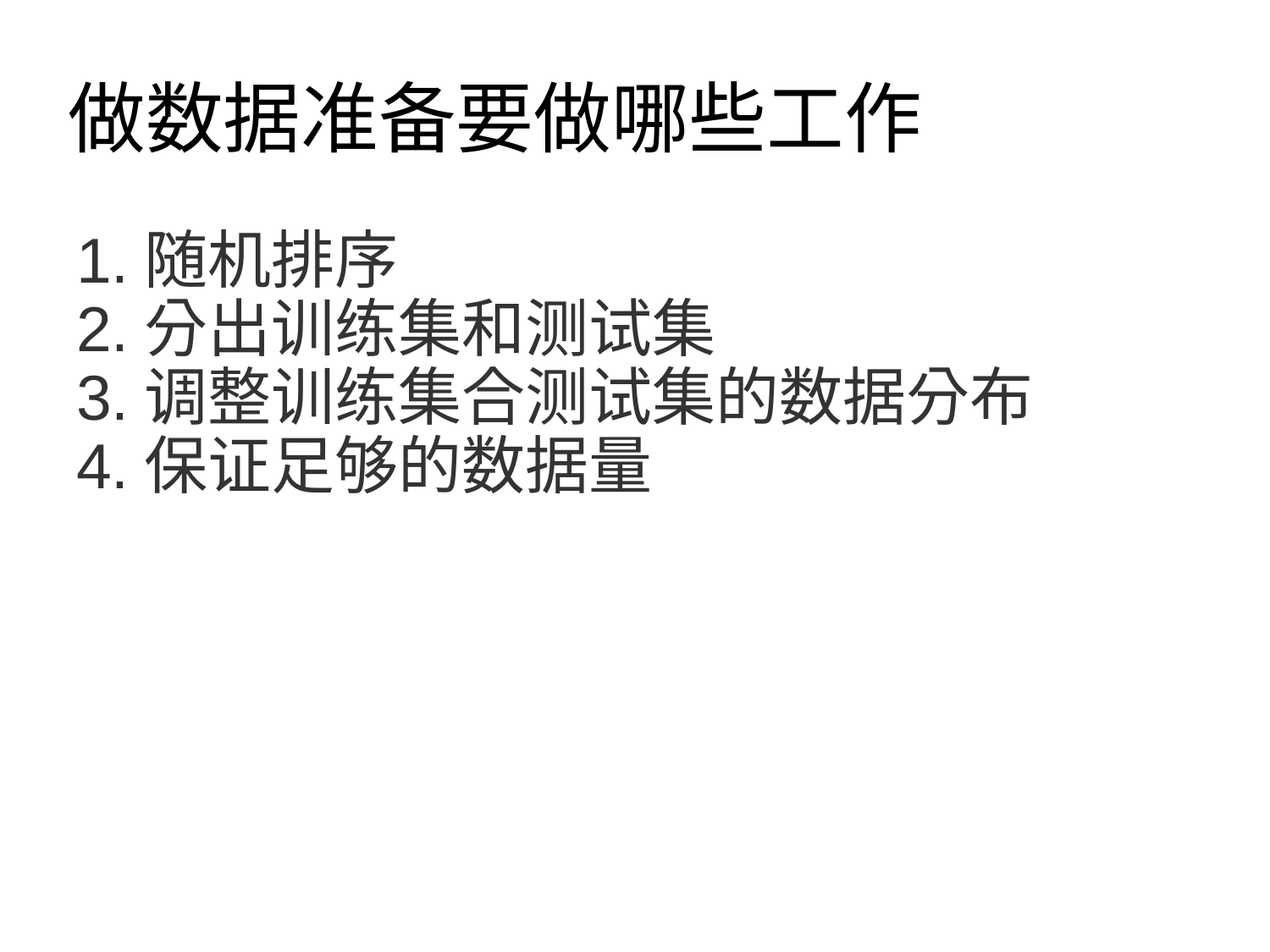

# 做数据准备要做哪些工作
1.随机排序
2.分出训练集和测试集
3.调整训练集合测试集的数据分布
4.保证足够的数据量